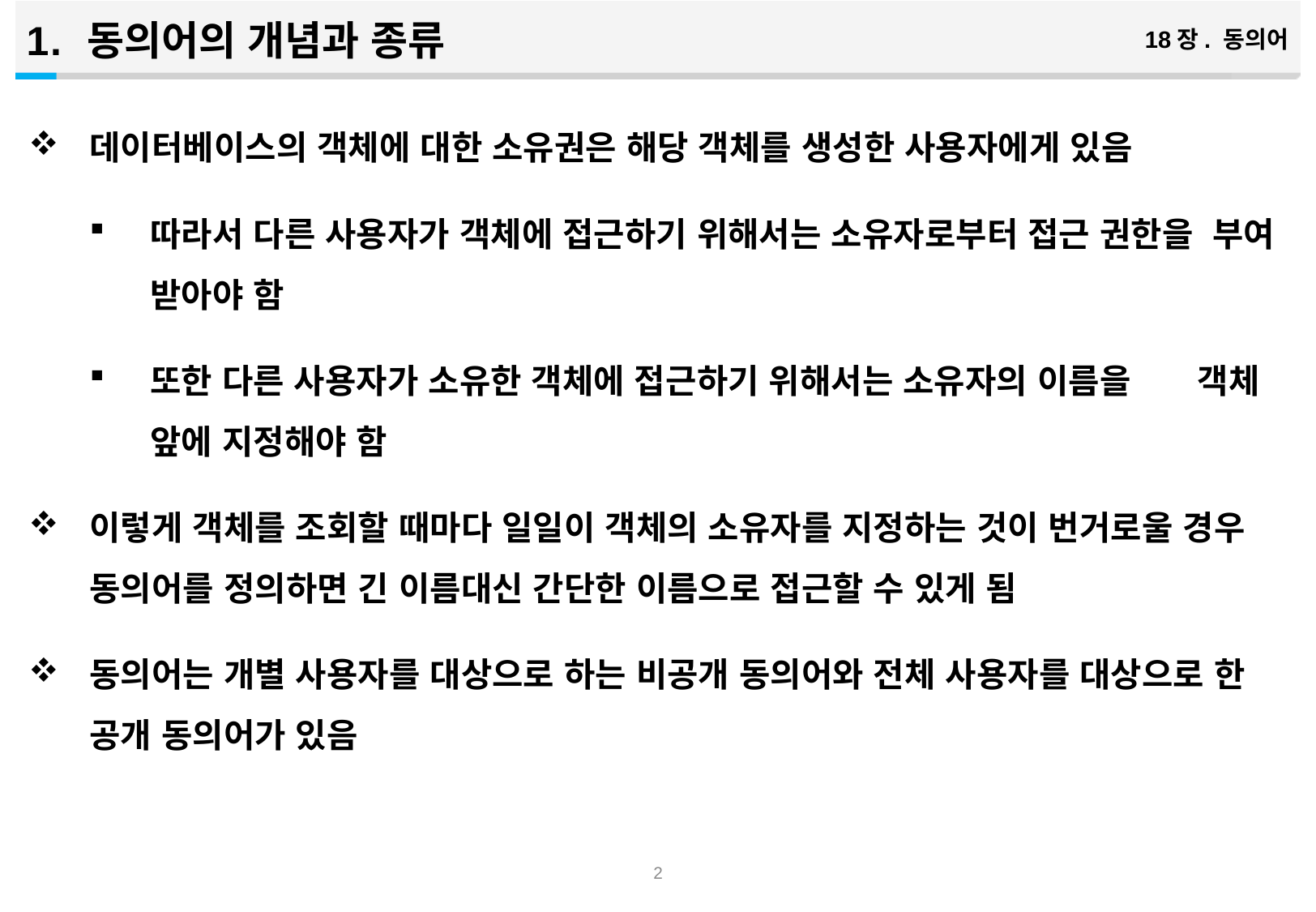

동의어의 개념과 종류
18장. 동의어
데이터베이스의 객체에 대한 소유권은 해당 객체를 생성한 사용자에게 있음
따라서 다른 사용자가 객체에 접근하기 위해서는 소유자로부터 접근 권한을  부여 받아야 함
또한 다른 사용자가 소유한 객체에 접근하기 위해서는 소유자의 이름을       객체 앞에 지정해야 함
이렇게 객체를 조회할 때마다 일일이 객체의 소유자를 지정하는 것이 번거로울 경우 동의어를 정의하면 긴 이름대신 간단한 이름으로 접근할 수 있게 됨
동의어는 개별 사용자를 대상으로 하는 비공개 동의어와 전체 사용자를 대상으로 한 공개 동의어가 있음
2